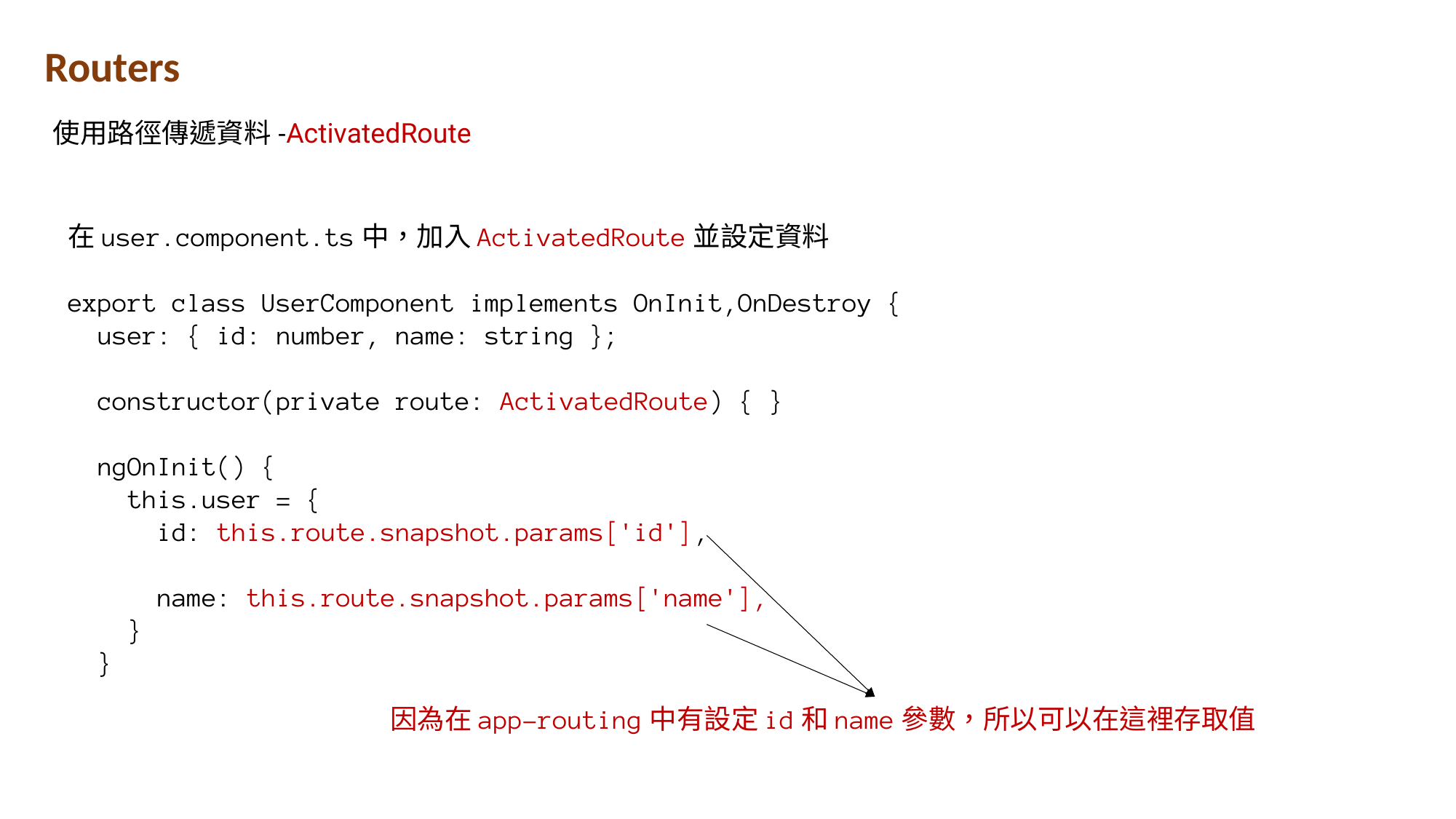

Routers
使用路徑傳遞資料-ActivatedRoute
在user.component.ts中，加入ActivatedRoute並設定資料

export class UserComponent implements OnInit,OnDestroy {
  user: { id: number, name: string };
 
  constructor(private route: ActivatedRoute) { }
  ngOnInit() {
    this.user = {
      id: this.route.snapshot.params['id'],

      name: this.route.snapshot.params['name'],
    }
  }
因為在app-routing中有設定id和name參數，所以可以在這裡存取值